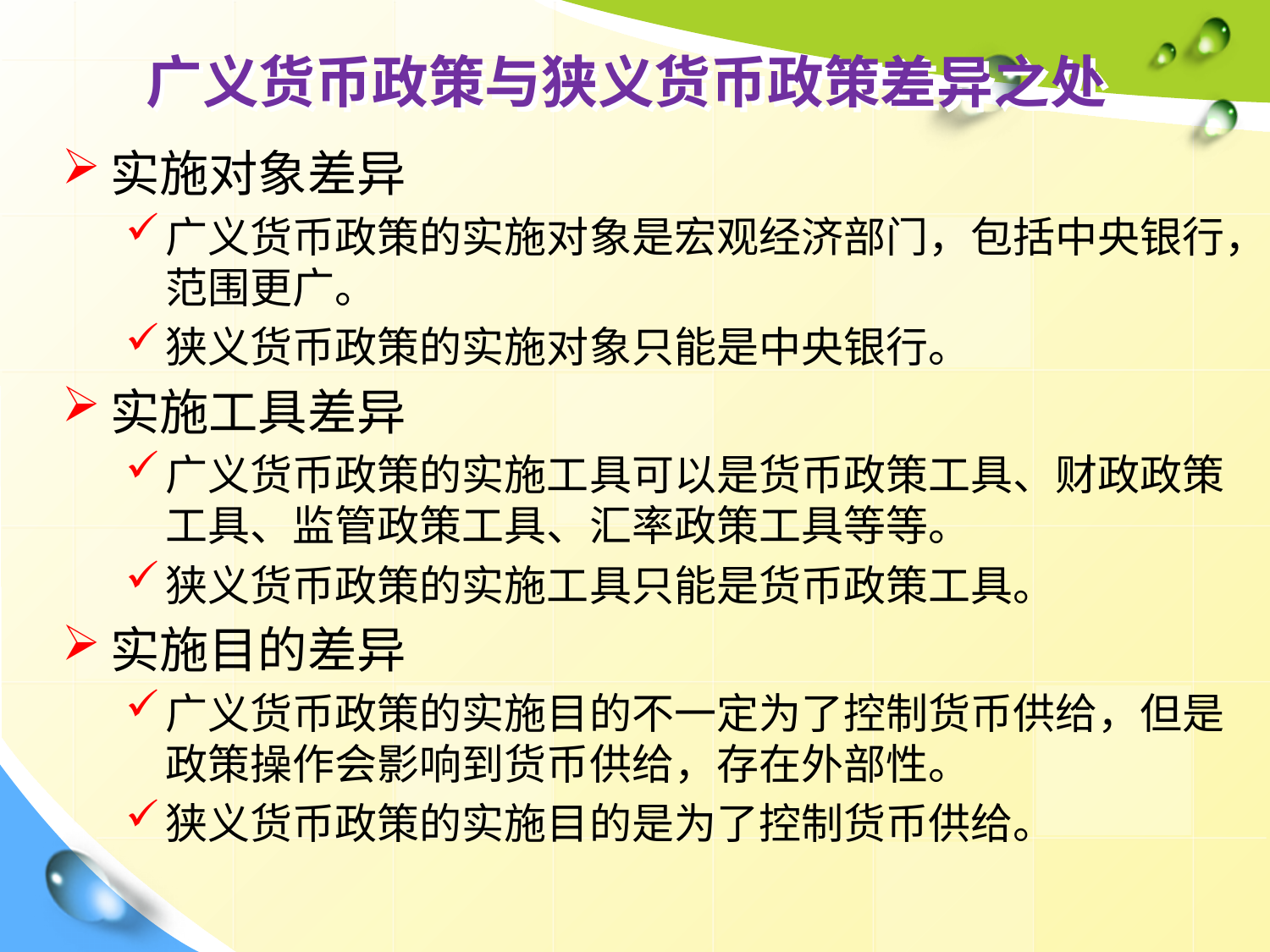

# 广义货币政策与狭义货币政策差异之处
实施对象差异
广义货币政策的实施对象是宏观经济部门，包括中央银行，范围更广。
狭义货币政策的实施对象只能是中央银行。
实施工具差异
广义货币政策的实施工具可以是货币政策工具、财政政策工具、监管政策工具、汇率政策工具等等。
狭义货币政策的实施工具只能是货币政策工具。
实施目的差异
广义货币政策的实施目的不一定为了控制货币供给，但是政策操作会影响到货币供给，存在外部性。
狭义货币政策的实施目的是为了控制货币供给。